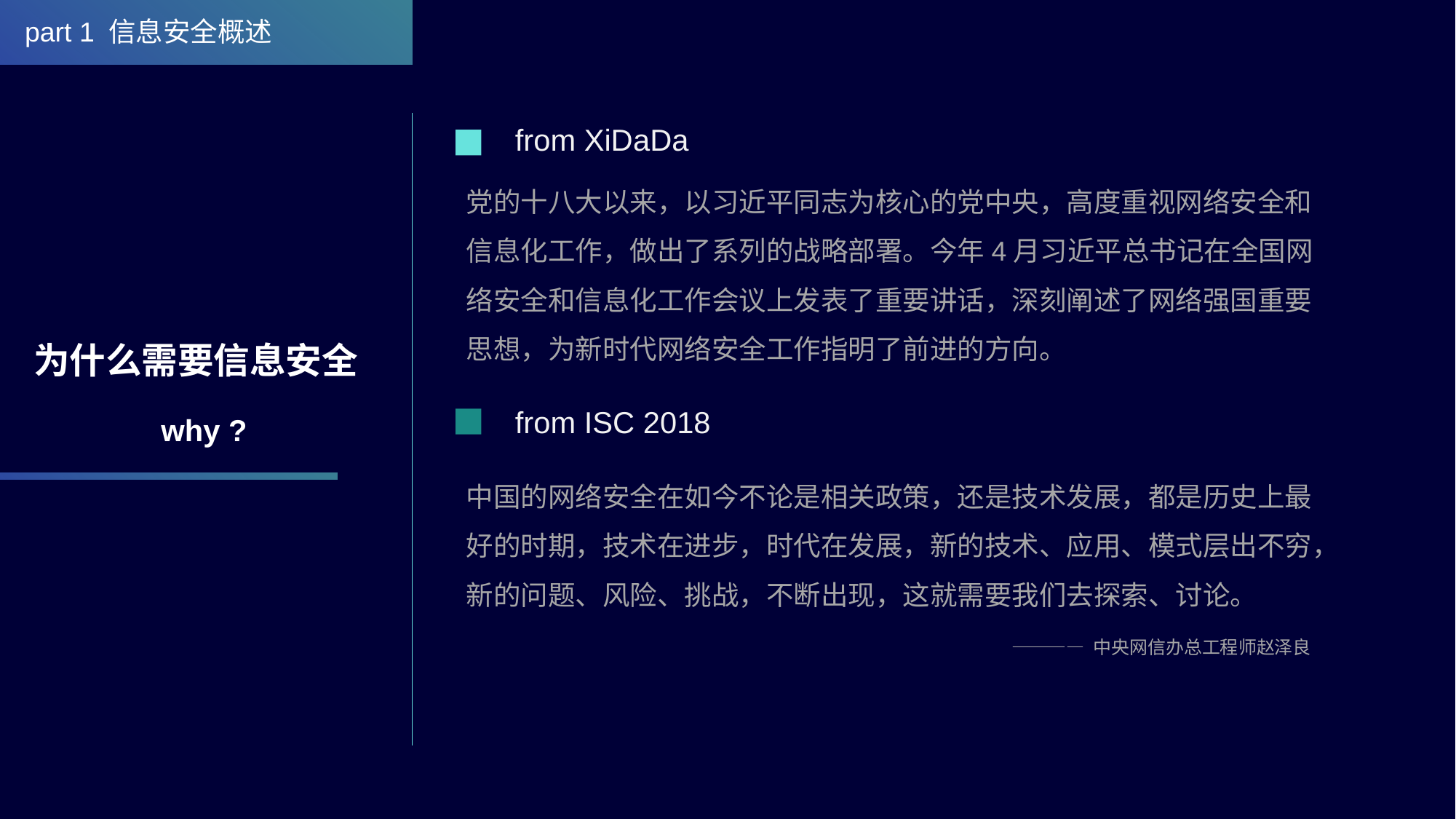

part 1 信息安全概述

from XiDaDa

党的十八大以来，以习近平同志为核心的党中央，高度重视网络安全和信息化工作，做出了系列的战略部署。今年4月习近平总书记在全国网络安全和信息化工作会议上发表了重要讲话，深刻阐述了网络强国重要思想，为新时代网络安全工作指明了前进的方向。

中国的网络安全在如今不论是相关政策，还是技术发展，都是历史上最好的时期，技术在进步，时代在发展，新的技术、应用、模式层出不穷，新的问题、风险、挑战，不断出现，这就需要我们去探索、讨论。
						———— 中央网信办总工程师赵泽良

为什么需要信息安全
from ISC 2018
why ?